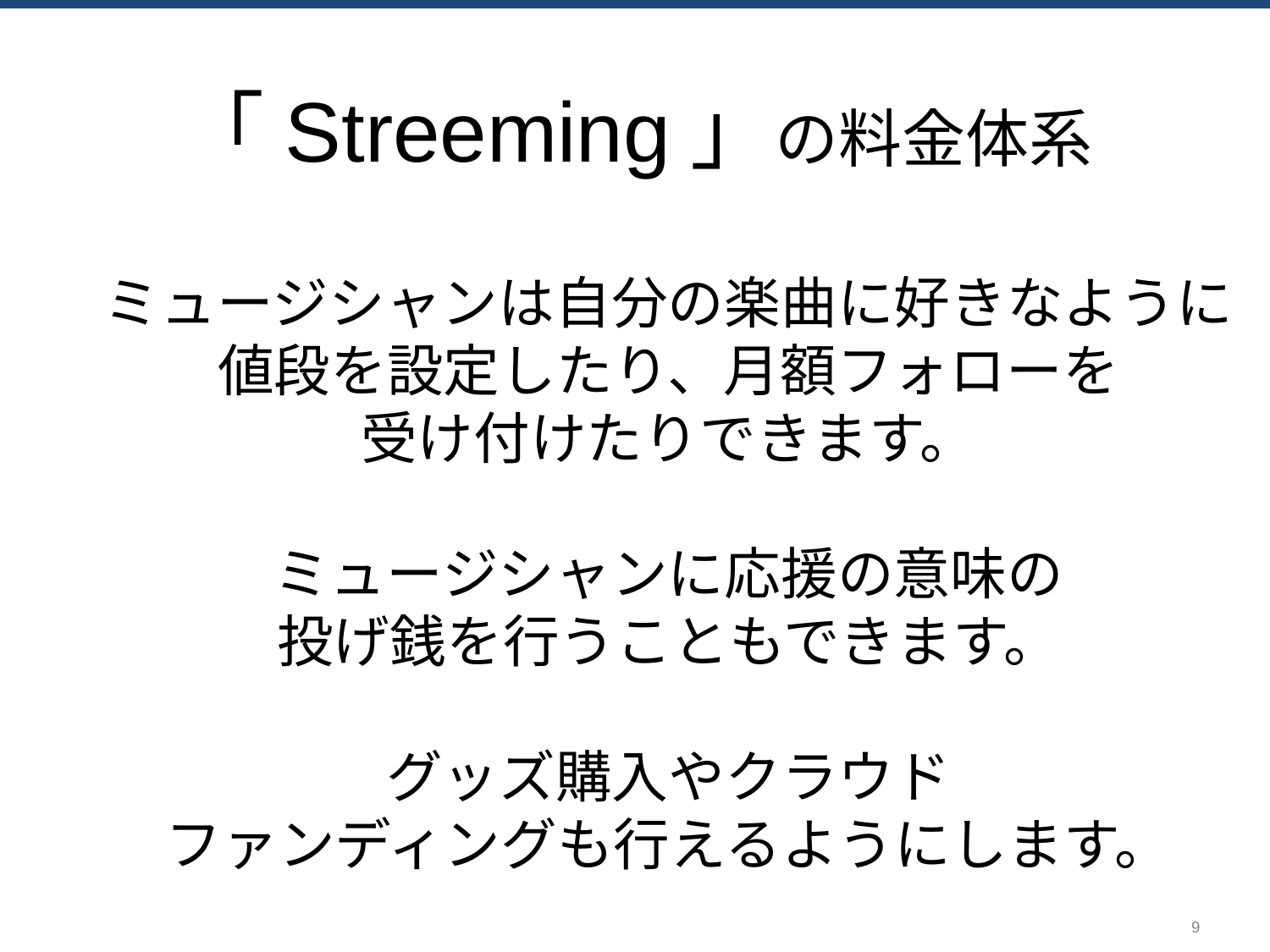

「Streeming」の料金体系
ミュージシャンは自分の楽曲に好きなように
値段を設定したり、月額フォローを
受け付けたりできます。

ミュージシャンに応援の意味の
投げ銭を行うこともできます。

グッズ購入やクラウド
ファンディングも行えるようにします。
9